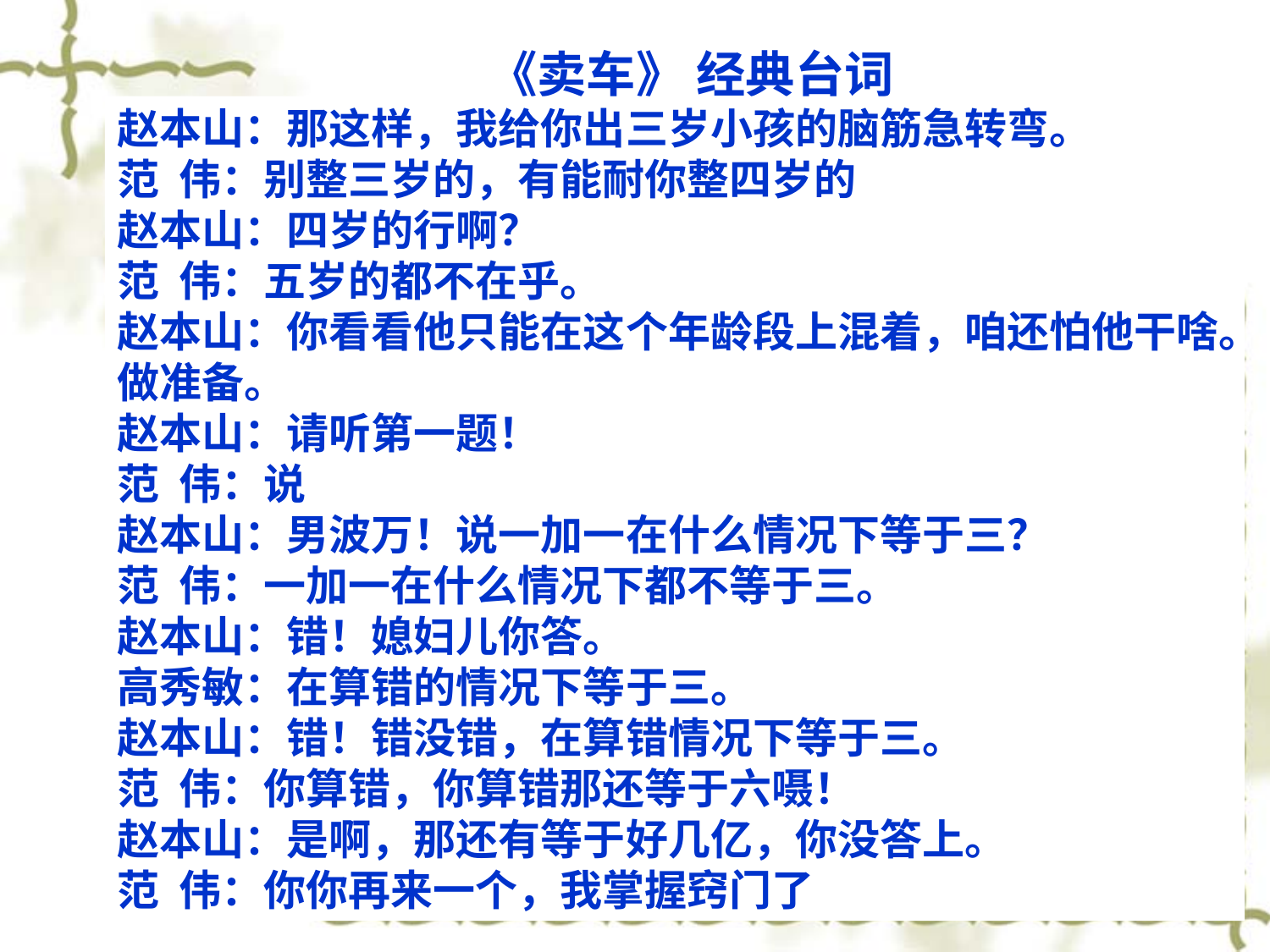

《卖车》 经典台词
赵本山：那这样，我给你出三岁小孩的脑筋急转弯。
范  伟：别整三岁的，有能耐你整四岁的
赵本山：四岁的行啊？
范  伟：五岁的都不在乎。
赵本山：你看看他只能在这个年龄段上混着，咱还怕他干啥。做准备。
赵本山：请听第一题！
范  伟：说
赵本山：男波万！说一加一在什么情况下等于三？
范  伟：一加一在什么情况下都不等于三。
赵本山：错！媳妇儿你答。
高秀敏：在算错的情况下等于三。
赵本山：错！错没错，在算错情况下等于三。
范  伟：你算错，你算错那还等于六嗫！
赵本山：是啊，那还有等于好几亿，你没答上。
范  伟：你你再来一个，我掌握窍门了
5